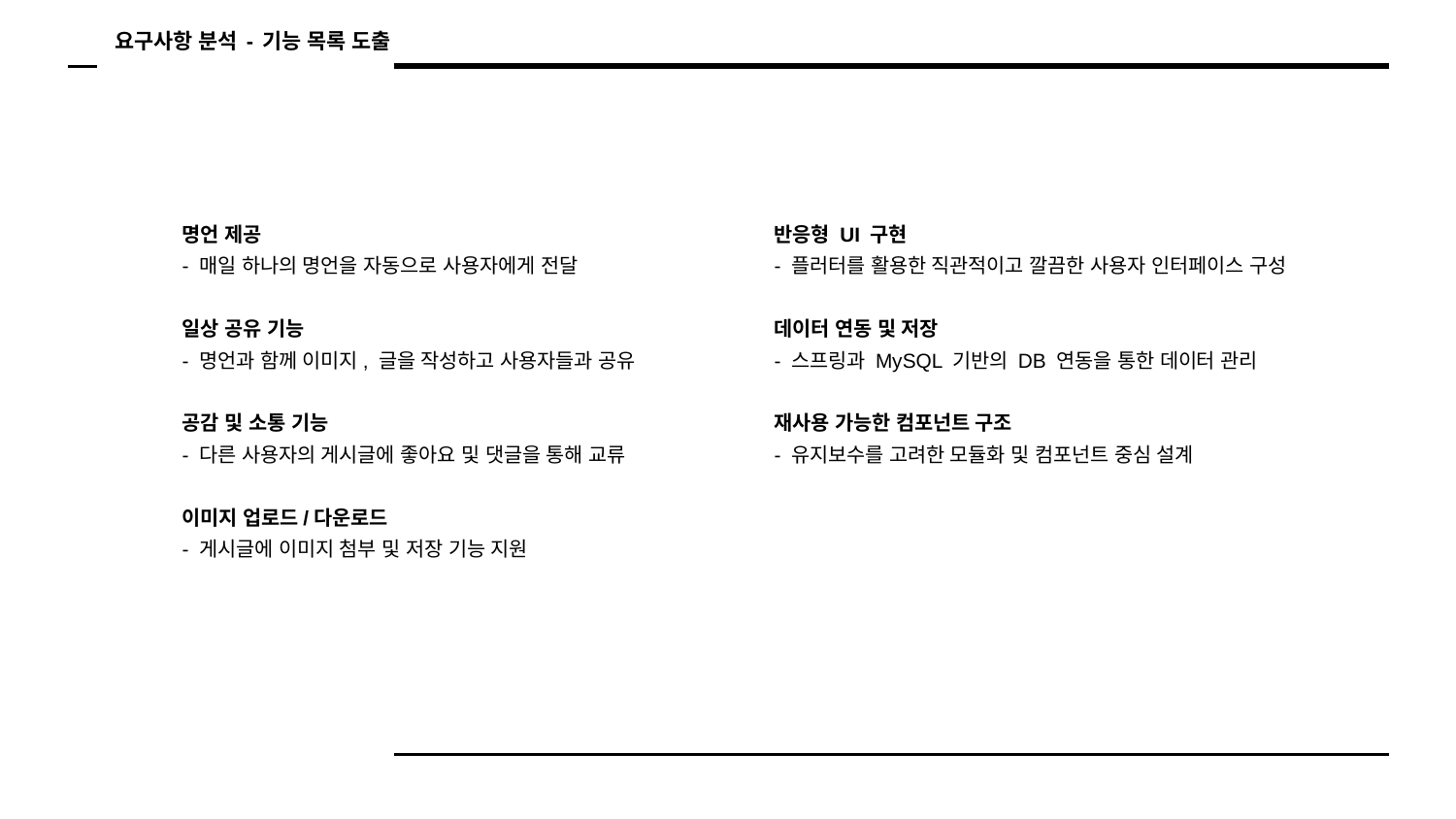

# 요구사항 분석 - 기능 목록 도출
명언 제공
- 매일 하나의 명언을 자동으로 사용자에게 전달

일상 공유 기능
- 명언과 함께 이미지, 글을 작성하고 사용자들과 공유

공감 및 소통 기능
- 다른 사용자의 게시글에 좋아요 및 댓글을 통해 교류

이미지 업로드/다운로드
- 게시글에 이미지 첨부 및 저장 기능 지원

반응형 UI 구현
- 플러터를 활용한 직관적이고 깔끔한 사용자 인터페이스 구성

데이터 연동 및 저장
- 스프링과 MySQL 기반의 DB 연동을 통한 데이터 관리

재사용 가능한 컴포넌트 구조
- 유지보수를 고려한 모듈화 및 컴포넌트 중심 설계